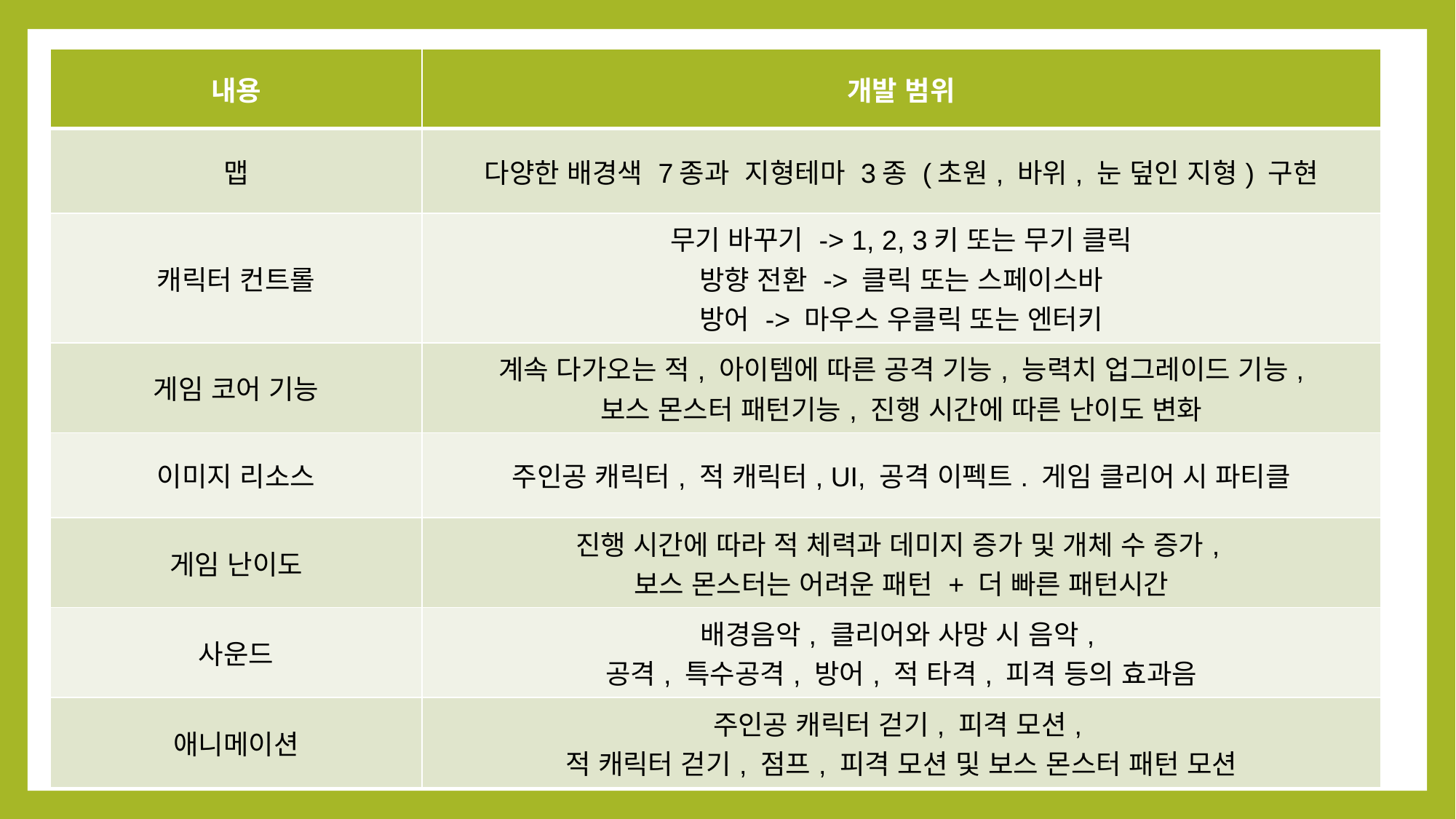

| 내용 | 개발 범위 |
| --- | --- |
| 맵 | 다양한 배경색 7종과 지형테마 3종 (초원, 바위, 눈 덮인 지형) 구현 |
| 캐릭터 컨트롤 | 무기 바꾸기 -> 1, 2, 3키 또는 무기 클릭 방향 전환 -> 클릭 또는 스페이스바 방어 -> 마우스 우클릭 또는 엔터키 |
| 게임 코어 기능 | 계속 다가오는 적, 아이템에 따른 공격 기능, 능력치 업그레이드 기능, 보스 몬스터 패턴기능, 진행 시간에 따른 난이도 변화 |
| 이미지 리소스 | 주인공 캐릭터, 적 캐릭터, UI, 공격 이펙트. 게임 클리어 시 파티클 |
| 게임 난이도 | 진행 시간에 따라 적 체력과 데미지 증가 및 개체 수 증가, 보스 몬스터는 어려운 패턴 + 더 빠른 패턴시간 |
| 사운드 | 배경음악, 클리어와 사망 시 음악, 공격, 특수공격, 방어, 적 타격, 피격 등의 효과음 |
| 애니메이션 | 주인공 캐릭터 걷기, 피격 모션, 적 캐릭터 걷기, 점프, 피격 모션 및 보스 몬스터 패턴 모션 |